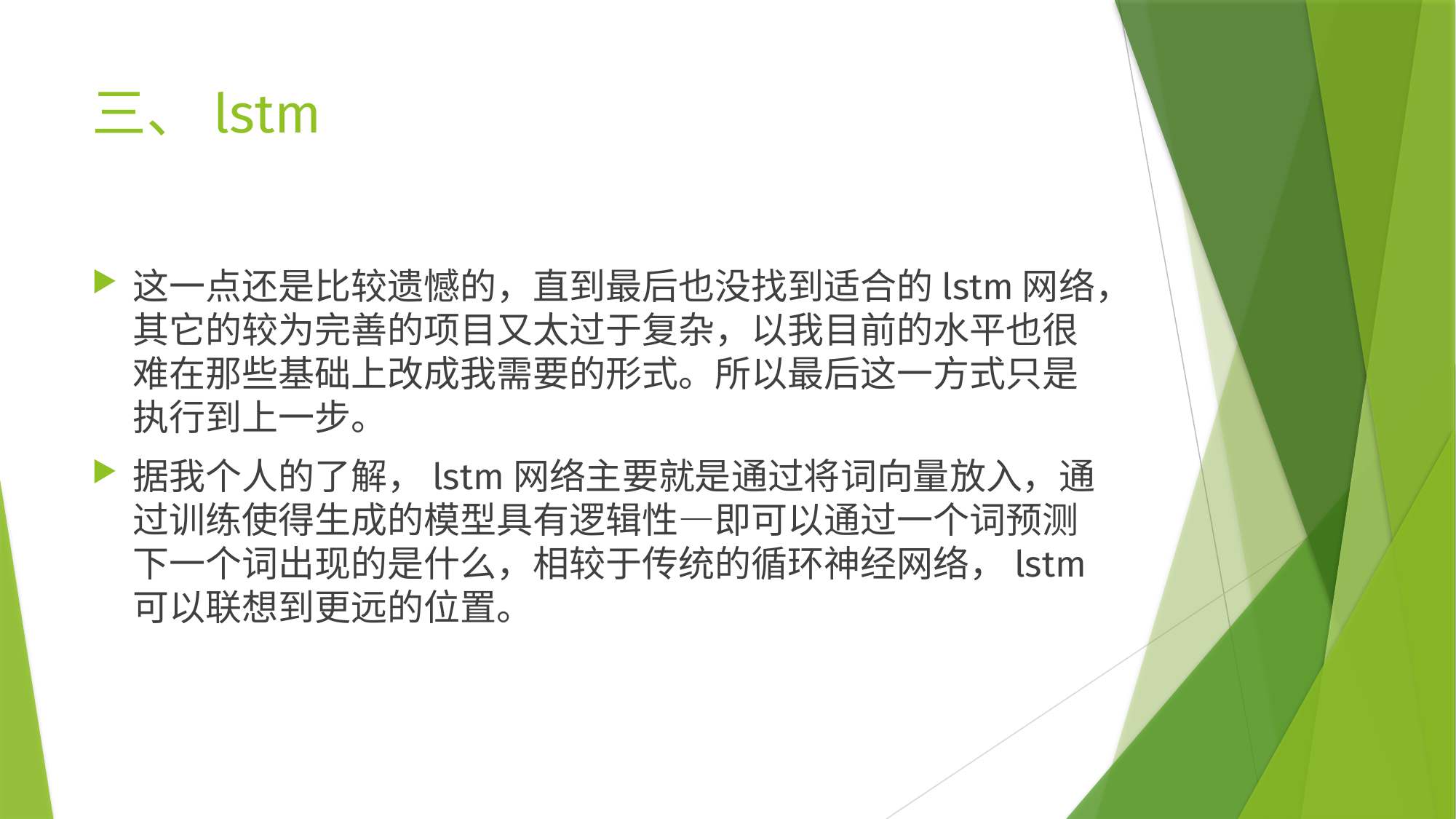

# 三、lstm
这一点还是比较遗憾的，直到最后也没找到适合的lstm网络，其它的较为完善的项目又太过于复杂，以我目前的水平也很难在那些基础上改成我需要的形式。所以最后这一方式只是执行到上一步。
据我个人的了解，lstm网络主要就是通过将词向量放入，通过训练使得生成的模型具有逻辑性—即可以通过一个词预测下一个词出现的是什么，相较于传统的循环神经网络，lstm可以联想到更远的位置。